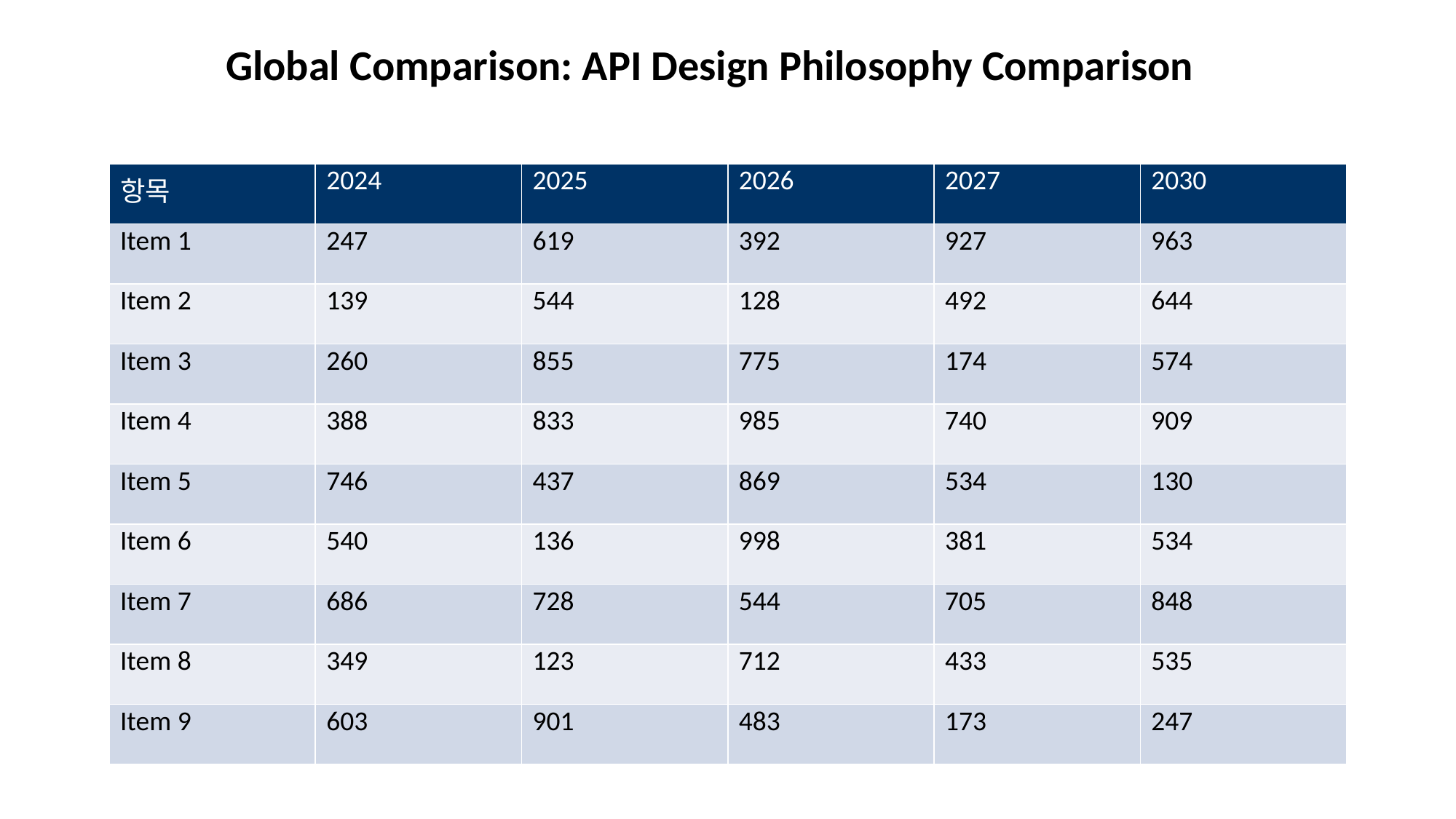

Global Comparison: API Design Philosophy Comparison
#
| 항목 | 2024 | 2025 | 2026 | 2027 | 2030 |
| --- | --- | --- | --- | --- | --- |
| Item 1 | 247 | 619 | 392 | 927 | 963 |
| Item 2 | 139 | 544 | 128 | 492 | 644 |
| Item 3 | 260 | 855 | 775 | 174 | 574 |
| Item 4 | 388 | 833 | 985 | 740 | 909 |
| Item 5 | 746 | 437 | 869 | 534 | 130 |
| Item 6 | 540 | 136 | 998 | 381 | 534 |
| Item 7 | 686 | 728 | 544 | 705 | 848 |
| Item 8 | 349 | 123 | 712 | 433 | 535 |
| Item 9 | 603 | 901 | 483 | 173 | 247 |